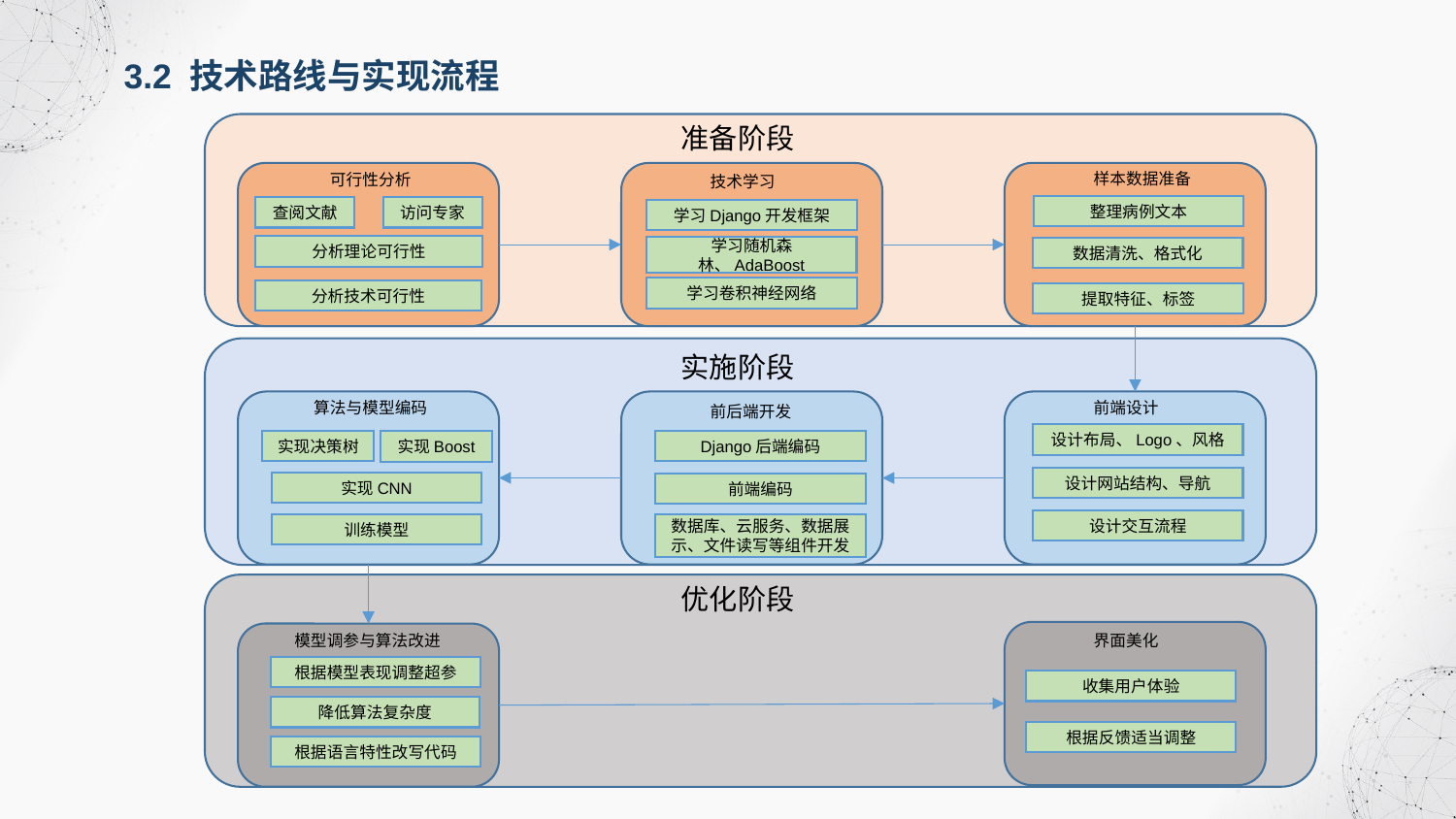

3.2 技术路线与实现流程

准备阶段
样本数据准备
可行性分析

技术学习
整理病例文本
查阅文献
访问专家
学习Django开发框架
分析理论可行性
学习随机森林、AdaBoost
数据清洗、格式化
学习卷积神经网络
分析技术可行性
提取特征、标签

实施阶段
前端设计
算法与模型编码

前后端开发
设计布局、Logo、风格
实现决策树
Django后端编码
实现Boost
设计网站结构、导航
实现CNN
前端编码
设计交互流程
训练模型
数据库、云服务、数据展示、文件读写等组件开发
优化阶段

模型调参与算法改进
界面美化

根据模型表现调整超参
收集用户体验
降低算法复杂度
根据反馈适当调整
根据语言特性改写代码